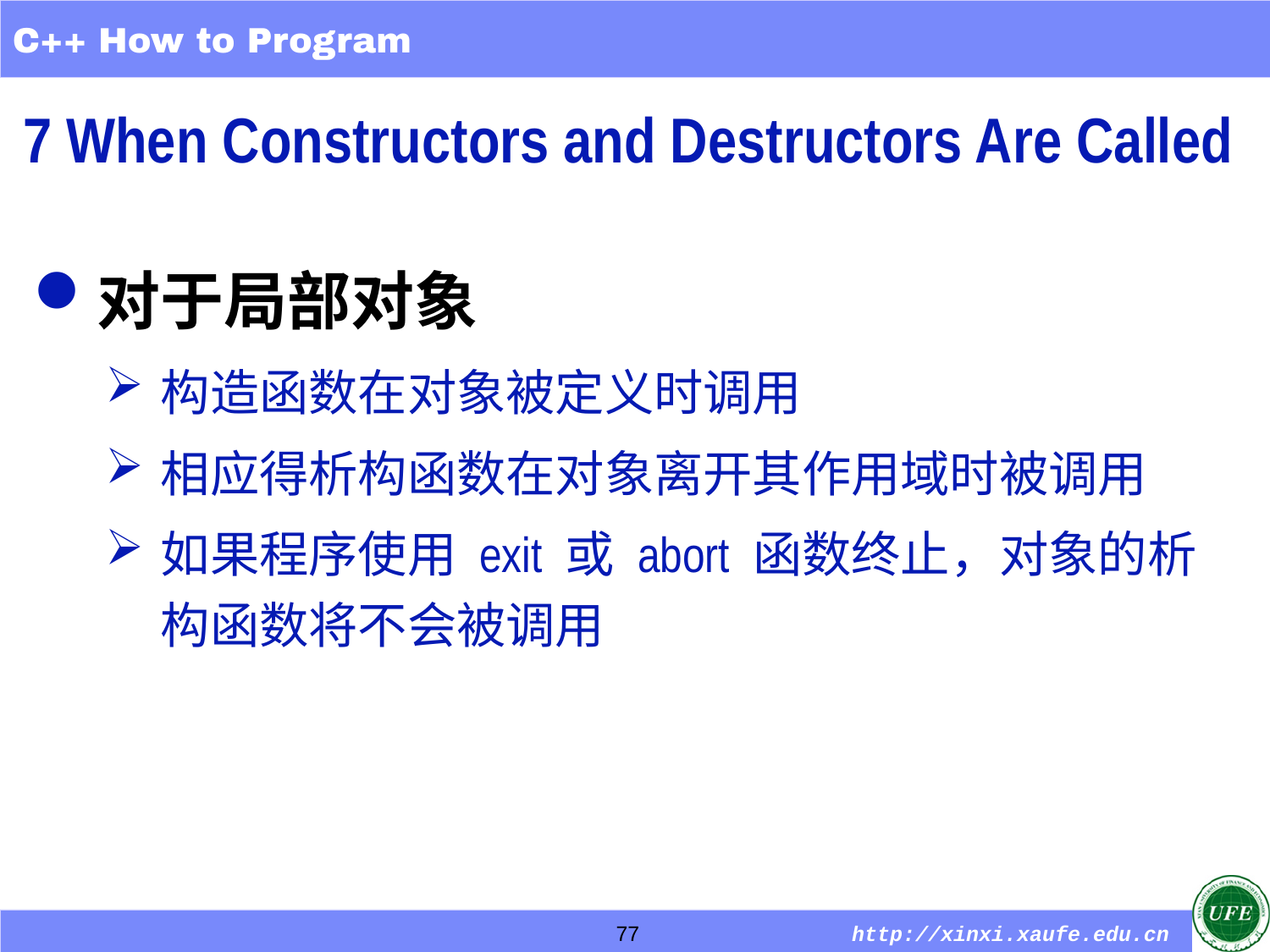

7 When Constructors and Destructors Are Called
对于局部对象
构造函数在对象被定义时调用
相应得析构函数在对象离开其作用域时被调用
如果程序使用 exit 或 abort 函数终止，对象的析构函数将不会被调用
77